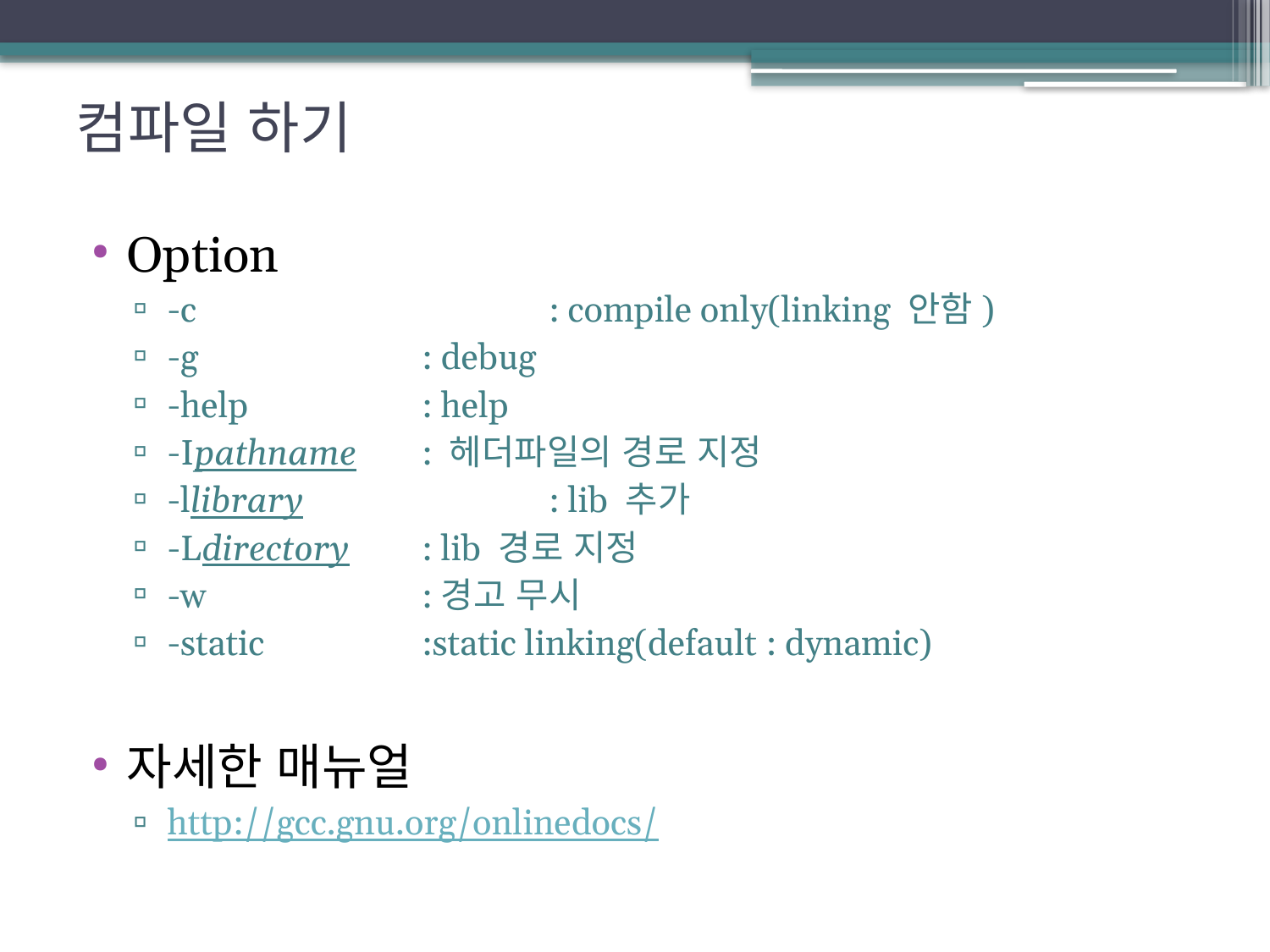

# 컴파일 하기
Option
-c			: compile only(linking 안함)
-g 		: debug
-help		: help
-Ipathname	: 헤더파일의 경로 지정
-llibrary		: lib 추가
-Ldirectory	: lib 경로 지정
-w		:경고 무시
-static		:static linking(default : dynamic)

자세한 매뉴얼
http://gcc.gnu.org/onlinedocs/